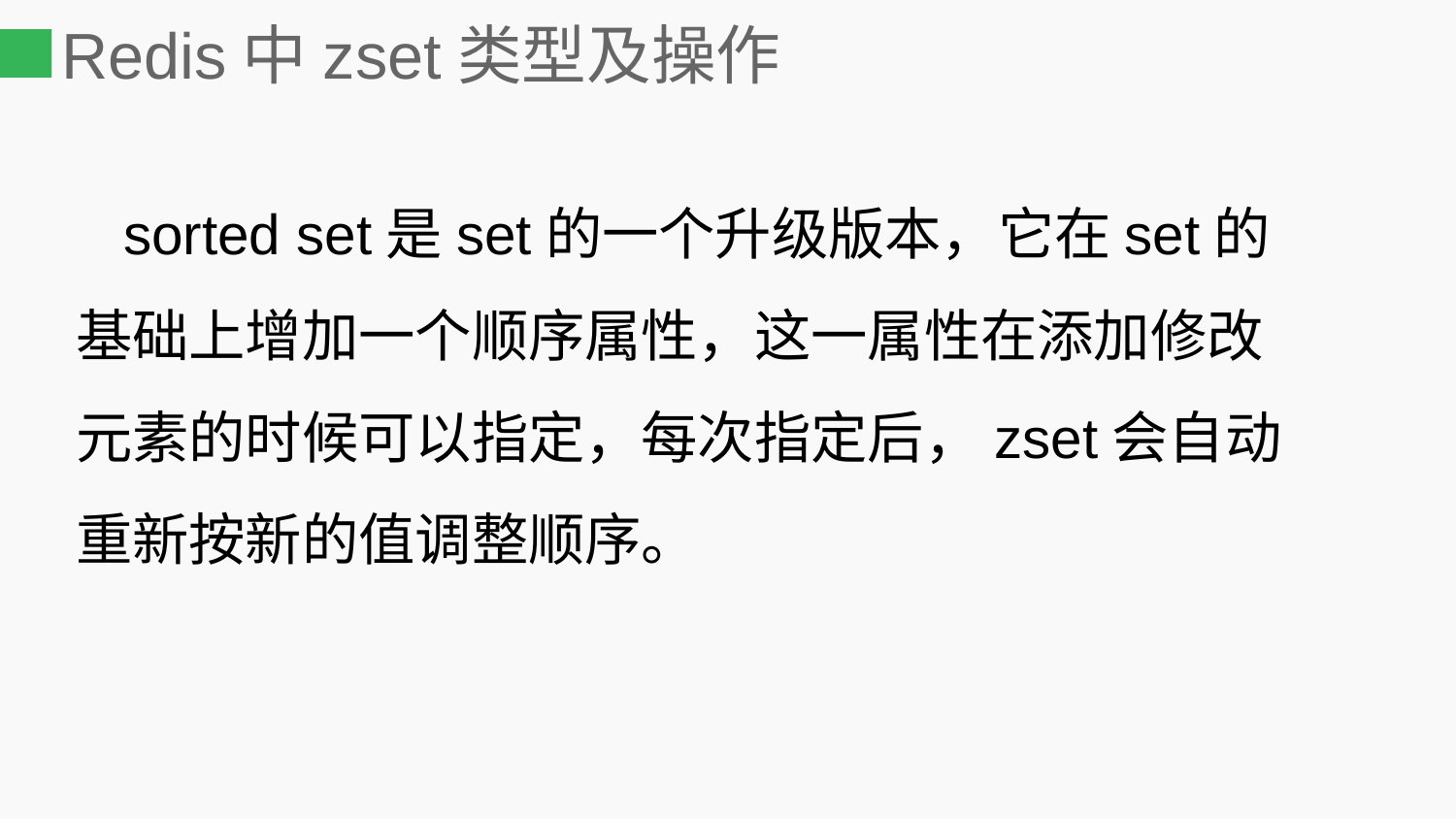

# Redis中zset类型及操作
   sorted set是set的一个升级版本，它在set的基础上增加一个顺序属性，这一属性在添加修改元素的时候可以指定，每次指定后，zset会自动重新按新的值调整顺序。